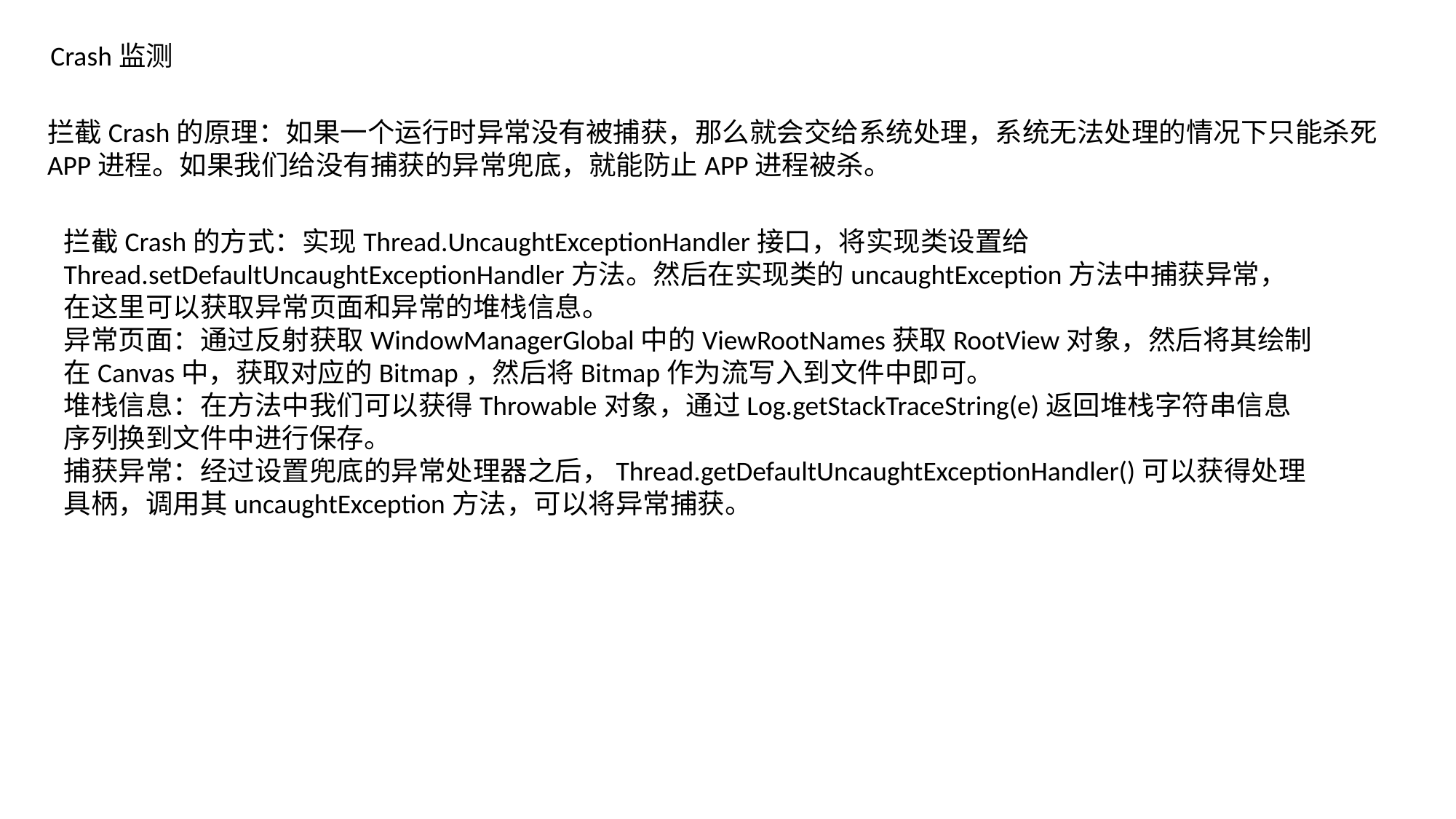

Crash监测
拦截Crash的原理：如果一个运行时异常没有被捕获，那么就会交给系统处理，系统无法处理的情况下只能杀死
APP进程。如果我们给没有捕获的异常兜底，就能防止APP进程被杀。
拦截Crash的方式：实现Thread.UncaughtExceptionHandler接口，将实现类设置给
Thread.setDefaultUncaughtExceptionHandler方法。然后在实现类的uncaughtException方法中捕获异常，
在这里可以获取异常页面和异常的堆栈信息。
异常页面：通过反射获取WindowManagerGlobal中的ViewRootNames获取RootView对象，然后将其绘制
在Canvas中，获取对应的Bitmap，然后将Bitmap作为流写入到文件中即可。
堆栈信息：在方法中我们可以获得Throwable对象，通过Log.getStackTraceString(e)返回堆栈字符串信息
序列换到文件中进行保存。
捕获异常：经过设置兜底的异常处理器之后，Thread.getDefaultUncaughtExceptionHandler()可以获得处理
具柄，调用其uncaughtException方法，可以将异常捕获。